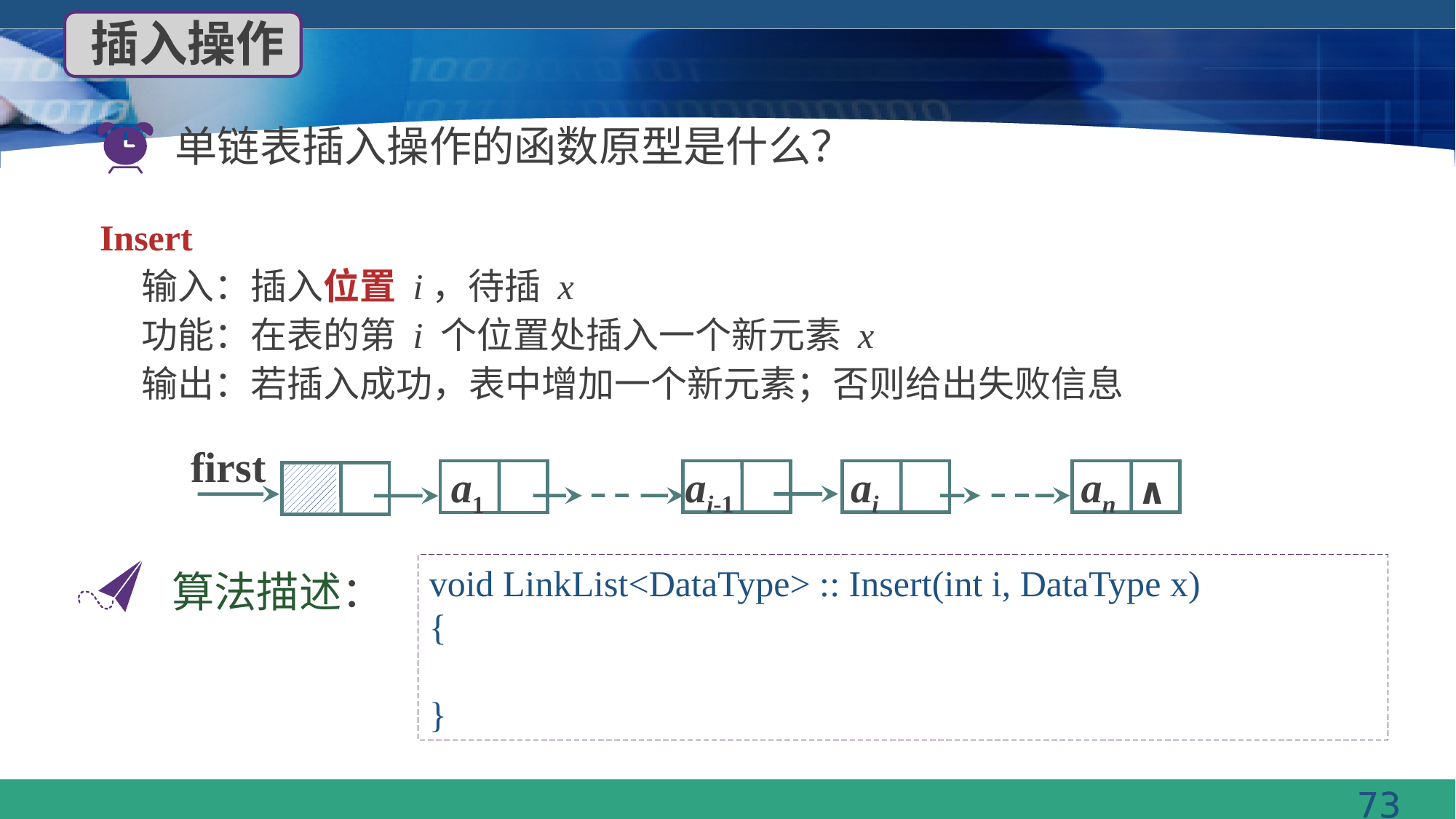

插入操作

单链表插入操作的函数原型是什么？

Insert
    输入：插入位置 i，待插 x
    功能：在表的第 i 个位置处插入一个新元素 x
    输出：若插入成功，表中增加一个新元素；否则给出失败信息
first
ai-1

ai

an

a1

∧

void LinkList<DataType> :: Insert(int i, DataType x)
{

}
算法描述：